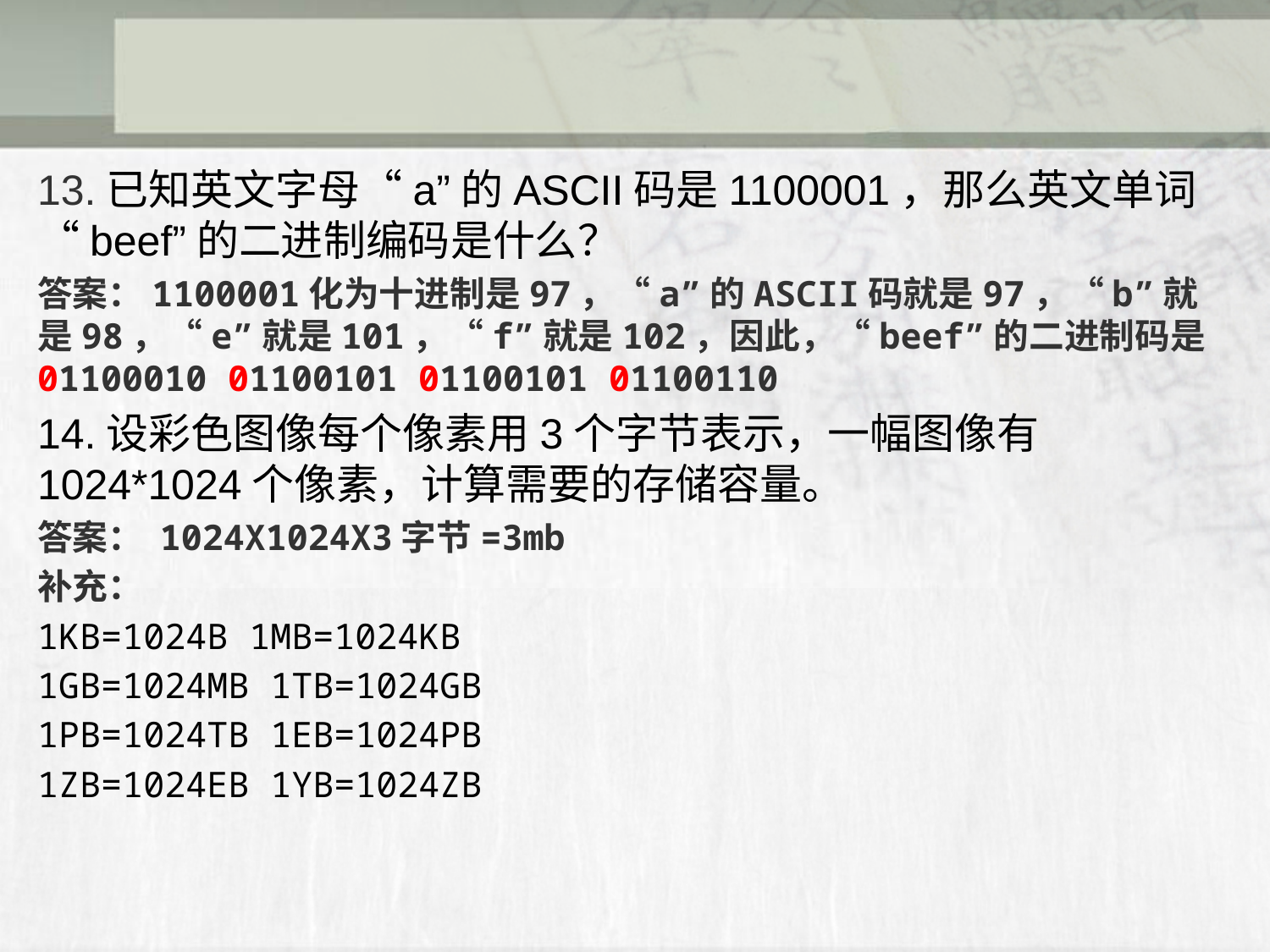

#
13.已知英文字母“a”的ASCII码是1100001，那么英文单词“beef”的二进制编码是什么？
答案：1100001化为十进制是97，“a”的ASCII码就是97，“b”就是98，“e”就是101，“f”就是102，因此，“beef”的二进制码是01100010 01100101 01100101 01100110
14.设彩色图像每个像素用3个字节表示，一幅图像有1024*1024个像素，计算需要的存储容量。
答案： 1024X1024X3字节=3mb
补充：
1KB=1024B 1MB=1024KB
1GB=1024MB 1TB=1024GB
1PB=1024TB 1EB=1024PB
1ZB=1024EB 1YB=1024ZB